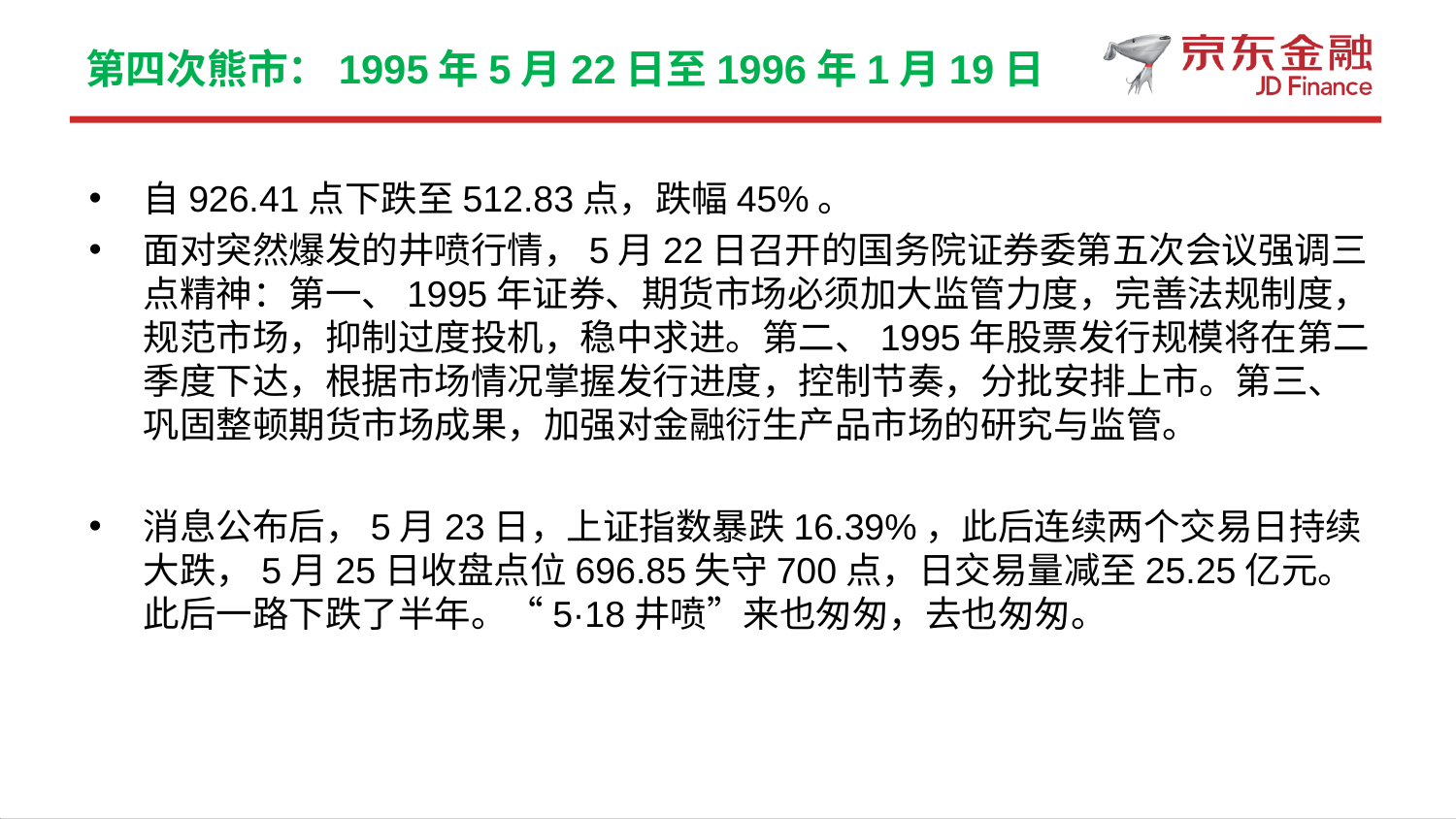

# 第四次熊市：1995年5月22日至1996年1月19日
自926.41点下跌至512.83点，跌幅45%。
面对突然爆发的井喷行情，5月22日召开的国务院证券委第五次会议强调三点精神：第一、1995年证券、期货市场必须加大监管力度，完善法规制度，规范市场，抑制过度投机，稳中求进。第二、1995年股票发行规模将在第二季度下达，根据市场情况掌握发行进度，控制节奏，分批安排上市。第三、巩固整顿期货市场成果，加强对金融衍生产品市场的研究与监管。

消息公布后，5月23日，上证指数暴跌16.39%，此后连续两个交易日持续大跌，5月25日收盘点位696.85失守700点，日交易量减至25.25亿元。此后一路下跌了半年。“5·18井喷”来也匆匆，去也匆匆。